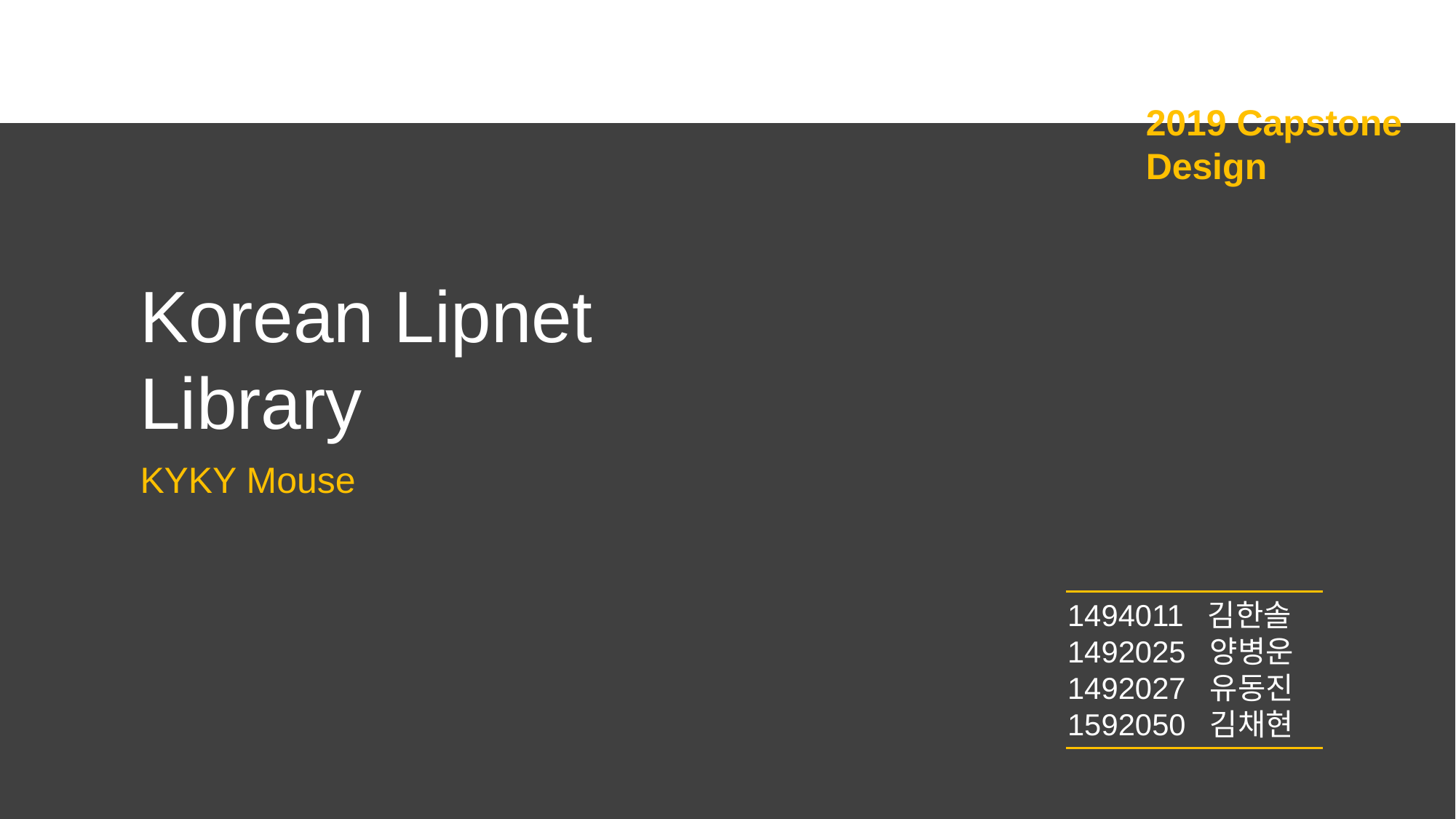

2019 Capstone Design

Korean Lipnet
Library
KYKY Mouse
1494011  김한솔
1492025  양병운
1492027  유동진
1592050  김채현